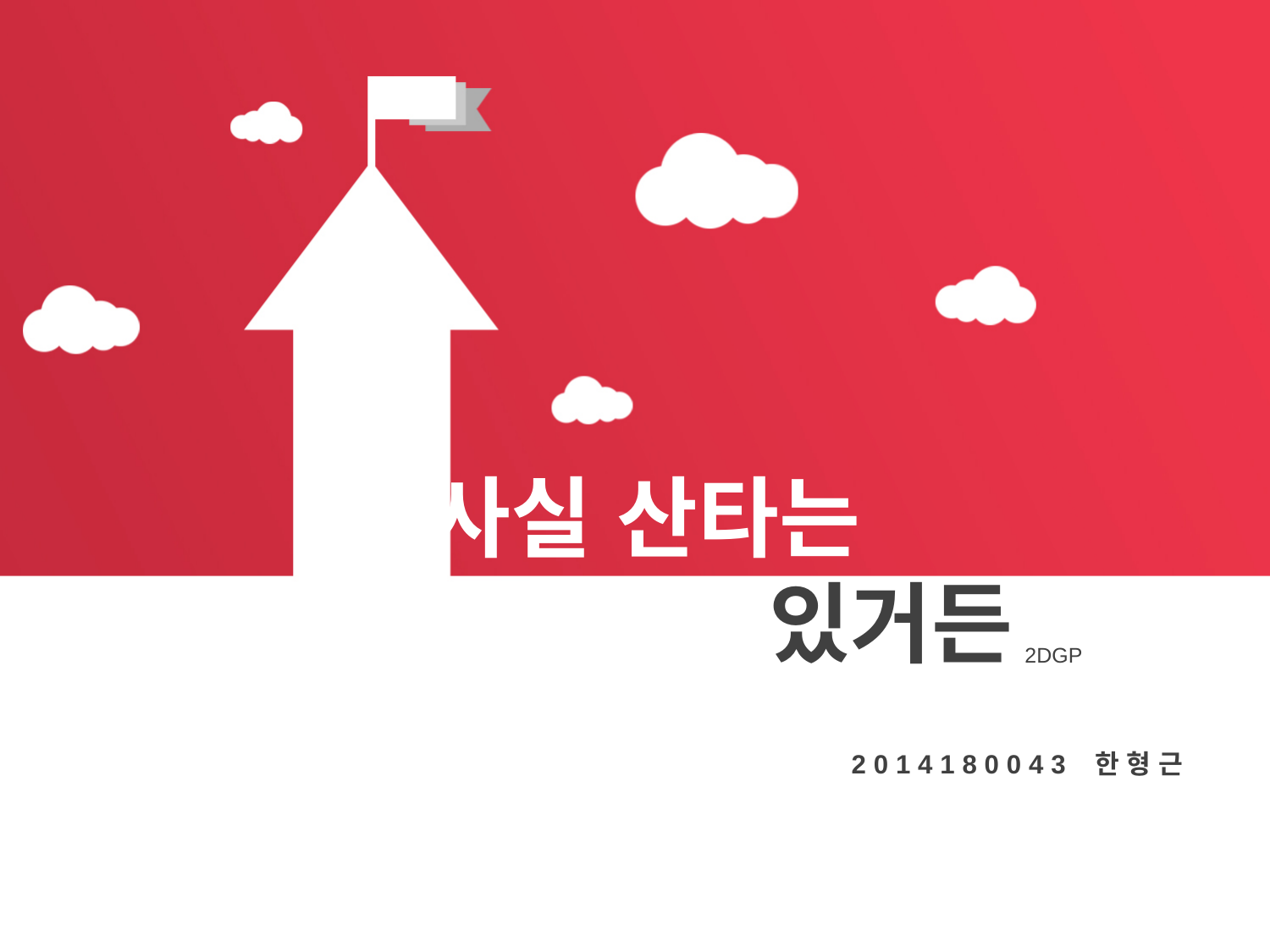

사실 산타는
                있거든
2DGP
2 0 1 4 1 8 0 0 4 3   한 형 근